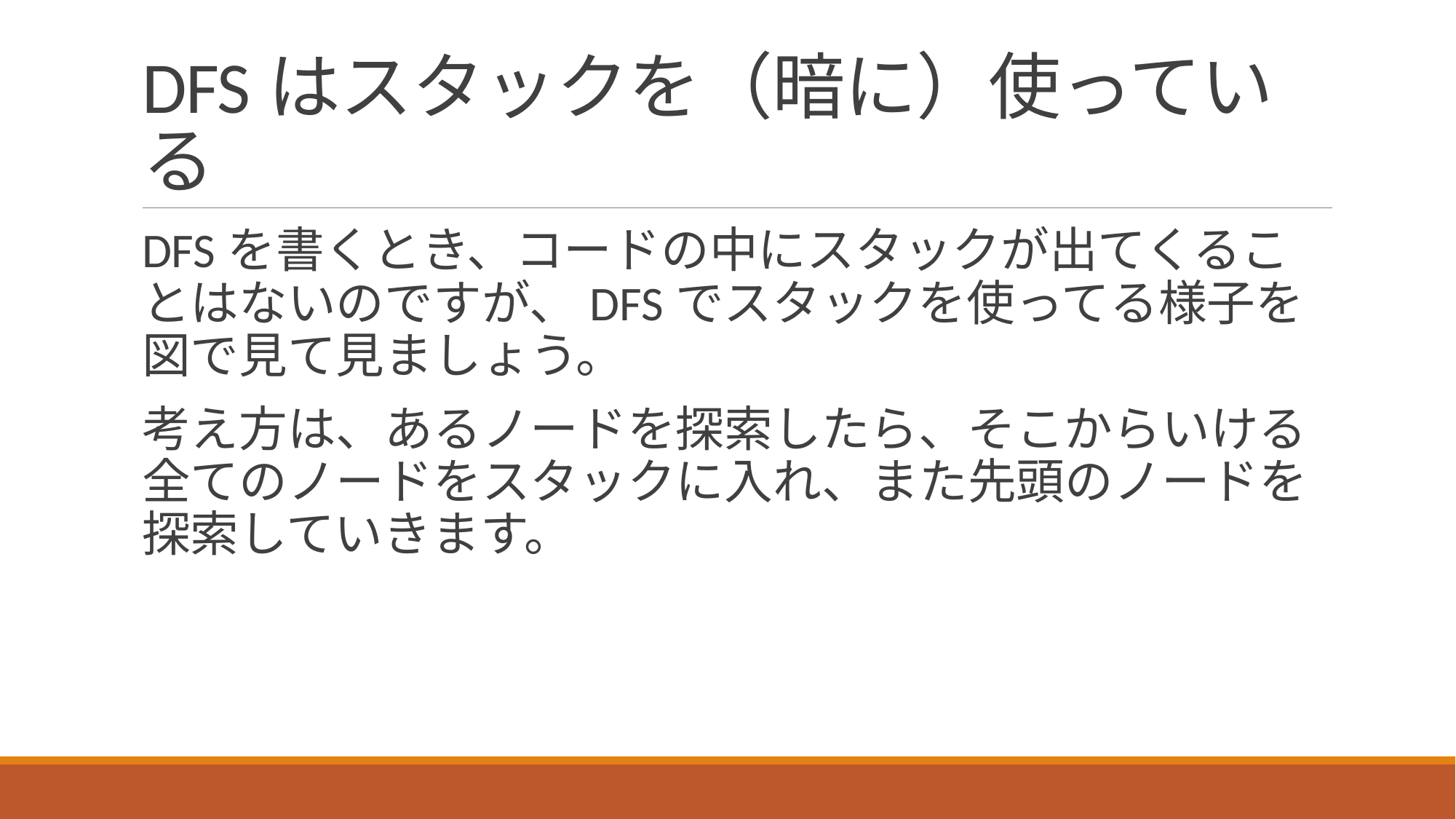

# DFSはスタックを（暗に）使っている
DFSを書くとき、コードの中にスタックが出てくることはないのですが、DFSでスタックを使ってる様子を図で見て見ましょう。
考え方は、あるノードを探索したら、そこからいける全てのノードをスタックに入れ、また先頭のノードを探索していきます。